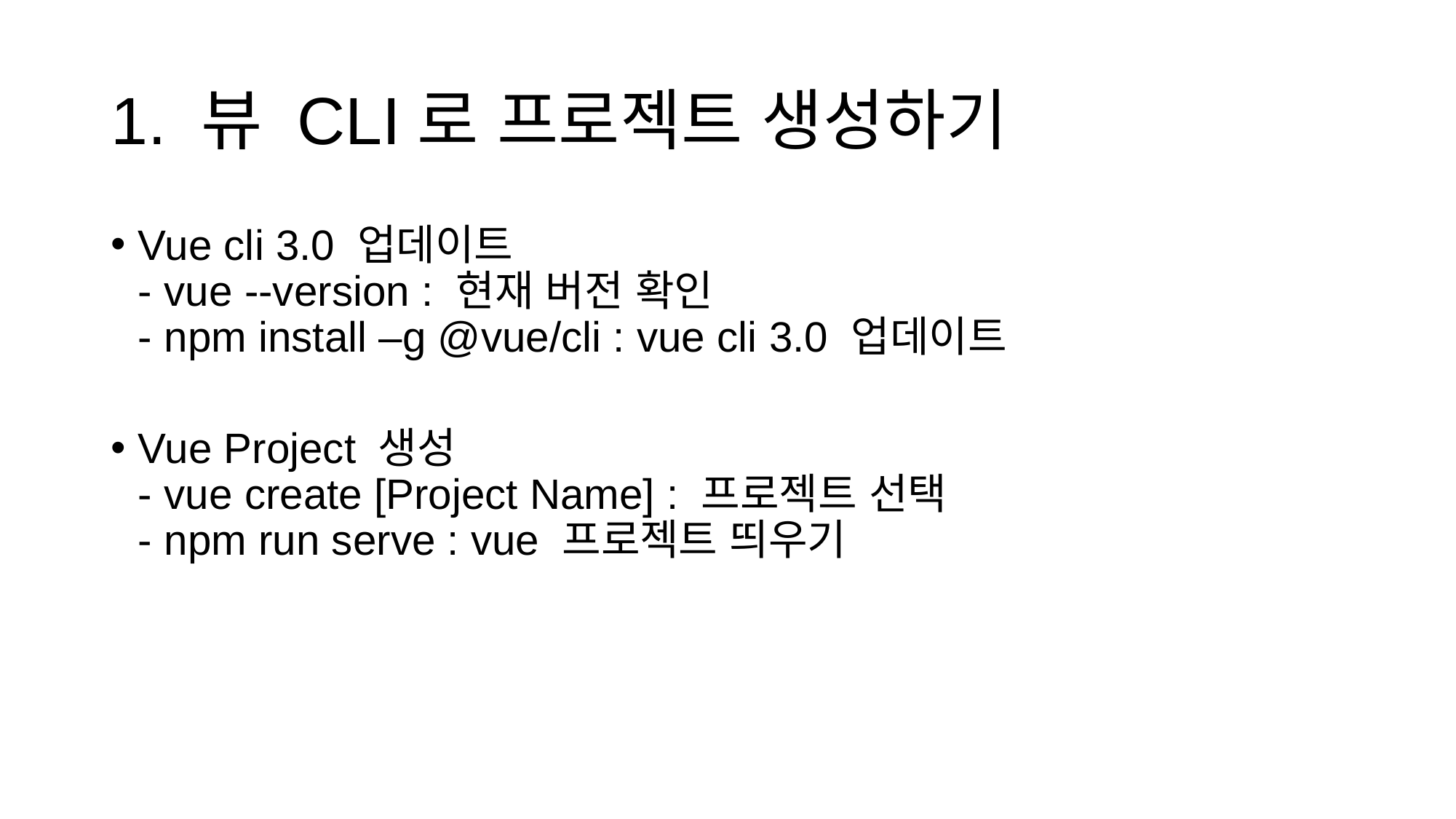

# 1. 뷰 CLI로 프로젝트 생성하기
Vue cli 3.0 업데이트
- vue --version : 현재 버전 확인
- npm install –g @vue/cli : vue cli 3.0 업데이트
Vue Project 생성
- vue create [Project Name] : 프로젝트 선택
- npm run serve : vue 프로젝트 띄우기